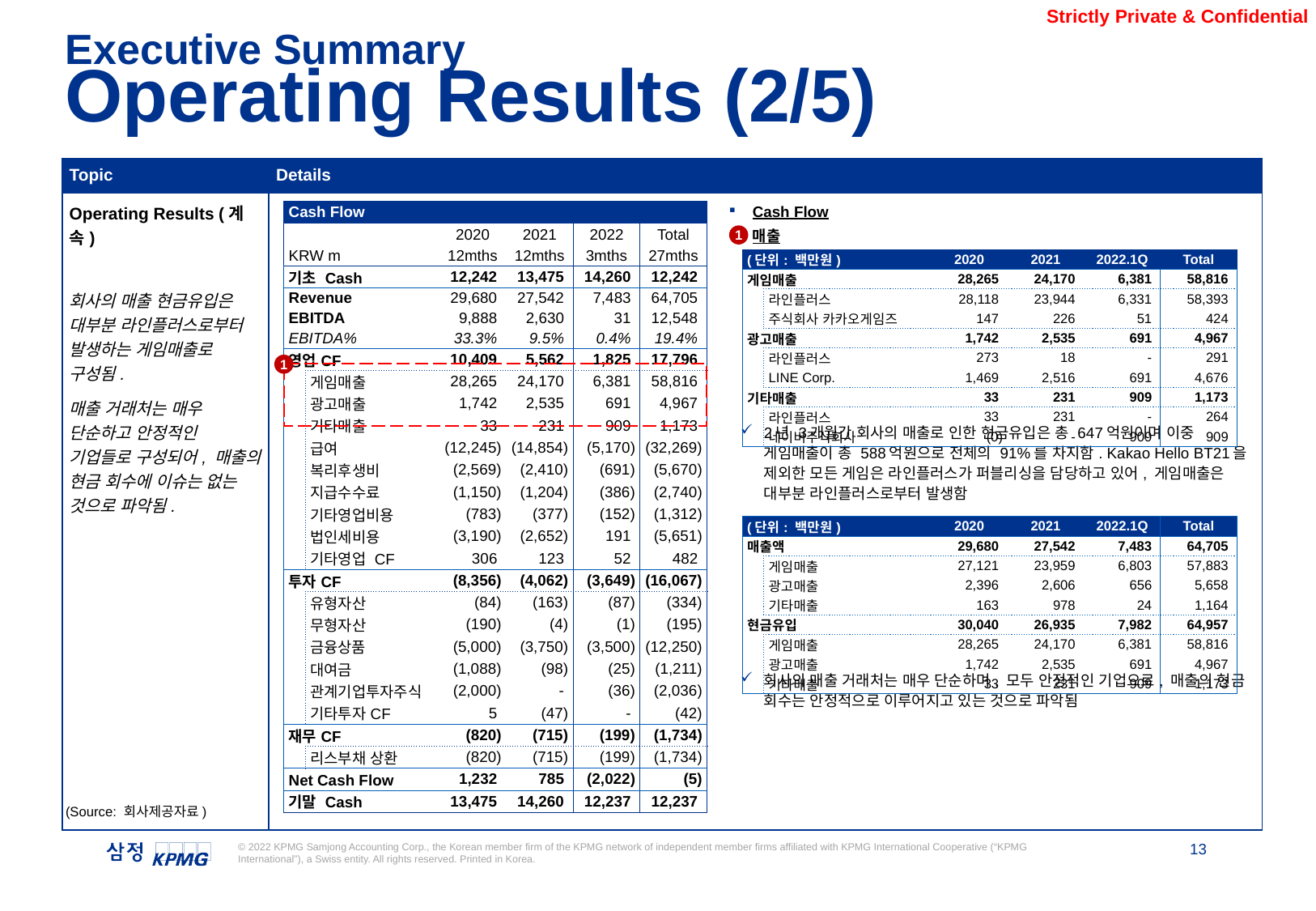

Executive Summary
Operating Results (2/5)
| Topic | Details |
| --- | --- |
| Operating Results (계속) 회사의 매출 현금유입은 대부분 라인플러스로부터 발생하는 게임매출로 구성됨. 매출 거래처는 매우 단순하고 안정적인 기업들로 구성되어, 매출의 현금 회수에 이슈는 없는 것으로 파악됨. | Cash Flow 매출 2년 3개월간 회사의 매출로 인한 현금유입은 총 647억원이며 이중 게임매출이 총 588억원으로 전체의 91%를 차지함. Kakao Hello BT21을 제외한 모든 게임은 라인플러스가 퍼블리싱을 담당하고 있어, 게임매출은 대부분 라인플러스로부터 발생함 회사의 매출 거래처는 매우 단순하며, 모두 안정적인 기업으로, 매출의 현금 회수는 안정적으로 이루어지고 있는 것으로 파악됨 |
| Cash Flow |  |  |  |  |  |
| --- | --- | --- | --- | --- | --- |
|  |  | 2020 | 2021 | 2022 | Total |
| KRW m |  | 12mths | 12mths | 3mths | 27mths |
| 기초 Cash |  | 12,242 | 13,475 | 14,260 | 12,242 |
| Revenue |  | 29,680 | 27,542 | 7,483 | 64,705 |
| EBITDA |  | 9,888 | 2,630 | 31 | 12,548 |
| EBITDA% |  | 33.3% | 9.5% | 0.4% | 19.4% |
| 영업CF |  | 10,409 | 5,562 | 1,825 | 17,796 |
|  | 게임매출 | 28,265 | 24,170 | 6,381 | 58,816 |
|  | 광고매출 | 1,742 | 2,535 | 691 | 4,967 |
|  | 기타매출 | 33 | 231 | 909 | 1,173 |
|  | 급여 | (12,245) | (14,854) | (5,170) | (32,269) |
|  | 복리후생비 | (2,569) | (2,410) | (691) | (5,670) |
|  | 지급수수료 | (1,150) | (1,204) | (386) | (2,740) |
|  | 기타영업비용 | (783) | (377) | (152) | (1,312) |
|  | 법인세비용 | (3,190) | (2,652) | 191 | (5,651) |
|  | 기타영업 CF | 306 | 123 | 52 | 482 |
| 투자CF |  | (8,356) | (4,062) | (3,649) | (16,067) |
|  | 유형자산 | (84) | (163) | (87) | (334) |
|  | 무형자산 | (190) | (4) | (1) | (195) |
|  | 금융상품 | (5,000) | (3,750) | (3,500) | (12,250) |
|  | 대여금 | (1,088) | (98) | (25) | (1,211) |
|  | 관계기업투자주식 | (2,000) | - | (36) | (2,036) |
|  | 기타투자CF | 5 | (47) | - | (42) |
| 재무CF |  | (820) | (715) | (199) | (1,734) |
|  | 리스부채 상환 | (820) | (715) | (199) | (1,734) |
| Net Cash Flow |  | 1,232 | 785 | (2,022) | (5) |
| 기말 Cash |  | 13,475 | 14,260 | 12,237 | 12,237 |
1
| (단위: 백만원) |  | 2020 | 2021 | 2022.1Q | Total |
| --- | --- | --- | --- | --- | --- |
| 게임매출 |  | 28,265 | 24,170 | 6,381 | 58,816 |
|  | 라인플러스 | 28,118 | 23,944 | 6,331 | 58,393 |
|  | 주식회사 카카오게임즈 | 147 | 226 | 51 | 424 |
| 광고매출 |  | 1,742 | 2,535 | 691 | 4,967 |
|  | 라인플러스 | 273 | 18 | - | 291 |
|  | LINE Corp. | 1,469 | 2,516 | 691 | 4,676 |
| 기타매출 |  | 33 | 231 | 909 | 1,173 |
|  | 라인플러스 | 33 | 231 | - | 264 |
|  | 네이버주식회사 | (0) | - | 909 | 909 |
1

| (단위: 백만원) |  | 2020 | 2021 | 2022.1Q | Total |
| --- | --- | --- | --- | --- | --- |
| 매출액 |  | 29,680 | 27,542 | 7,483 | 64,705 |
|  | 게임매출 | 27,121 | 23,959 | 6,803 | 57,883 |
|  | 광고매출 | 2,396 | 2,606 | 656 | 5,658 |
|  | 기타매출 | 163 | 978 | 24 | 1,164 |
| 현금유입 |  | 30,040 | 26,935 | 7,982 | 64,957 |
|  | 게임매출 | 28,265 | 24,170 | 6,381 | 58,816 |
|  | 광고매출 | 1,742 | 2,535 | 691 | 4,967 |
|  | 기타매출 | 33 | 231 | 909 | 1,173 |
(Source: 회사제공자료)